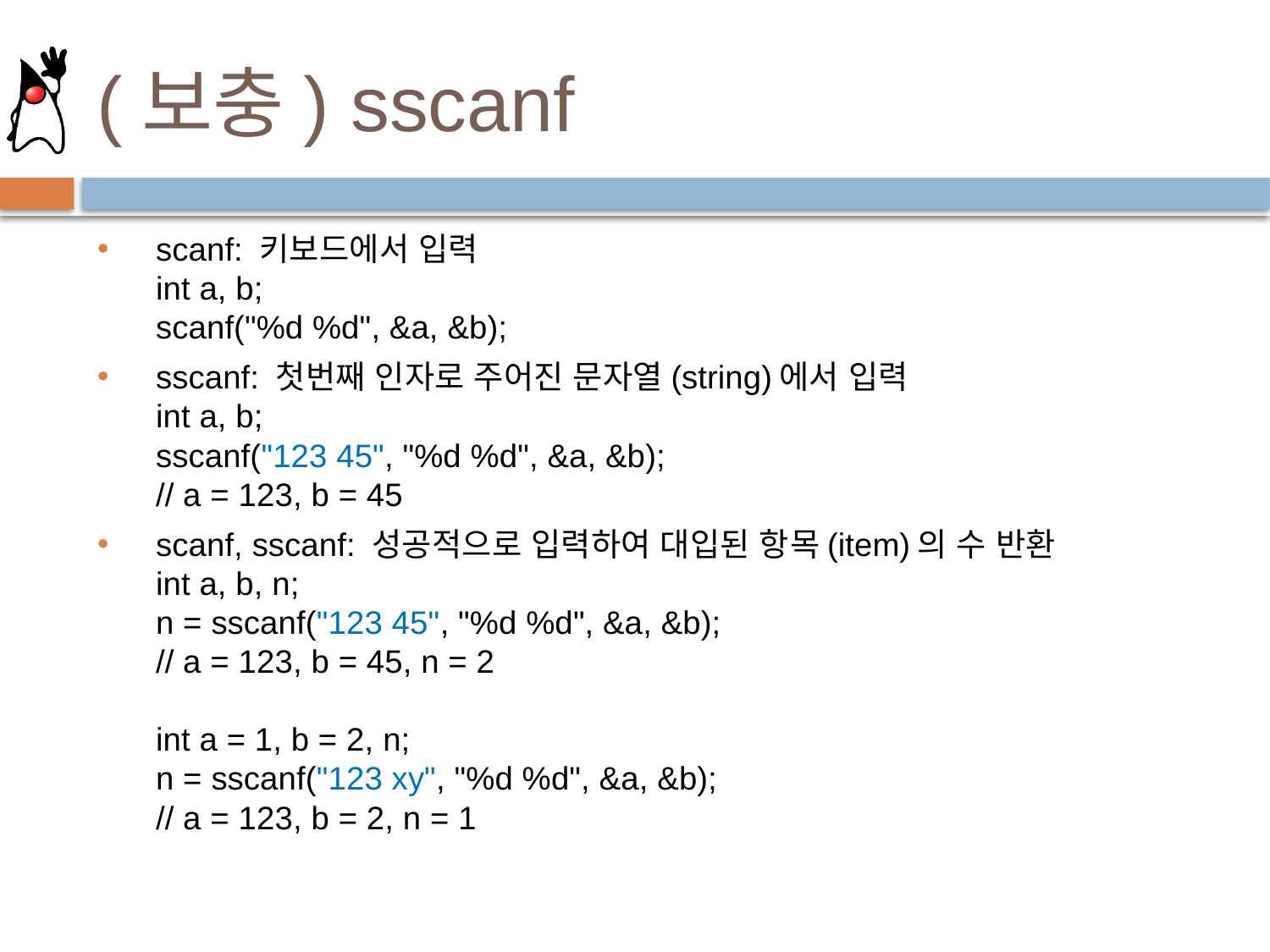

# (보충) sscanf
scanf: 키보드에서 입력
int a, b;
scanf("%d %d", &a, &b);
sscanf: 첫번째 인자로 주어진 문자열(string)에서 입력
int a, b;
sscanf("123 45", "%d %d", &a, &b);
// a = 123, b = 45
scanf, sscanf: 성공적으로 입력하여 대입된 항목(item)의 수 반환
int a, b, n;
n = sscanf("123 45", "%d %d", &a, &b);
// a = 123, b = 45, n = 2
int a = 1, b = 2, n;
n = sscanf("123 xy", "%d %d", &a, &b);
// a = 123, b = 2, n = 1